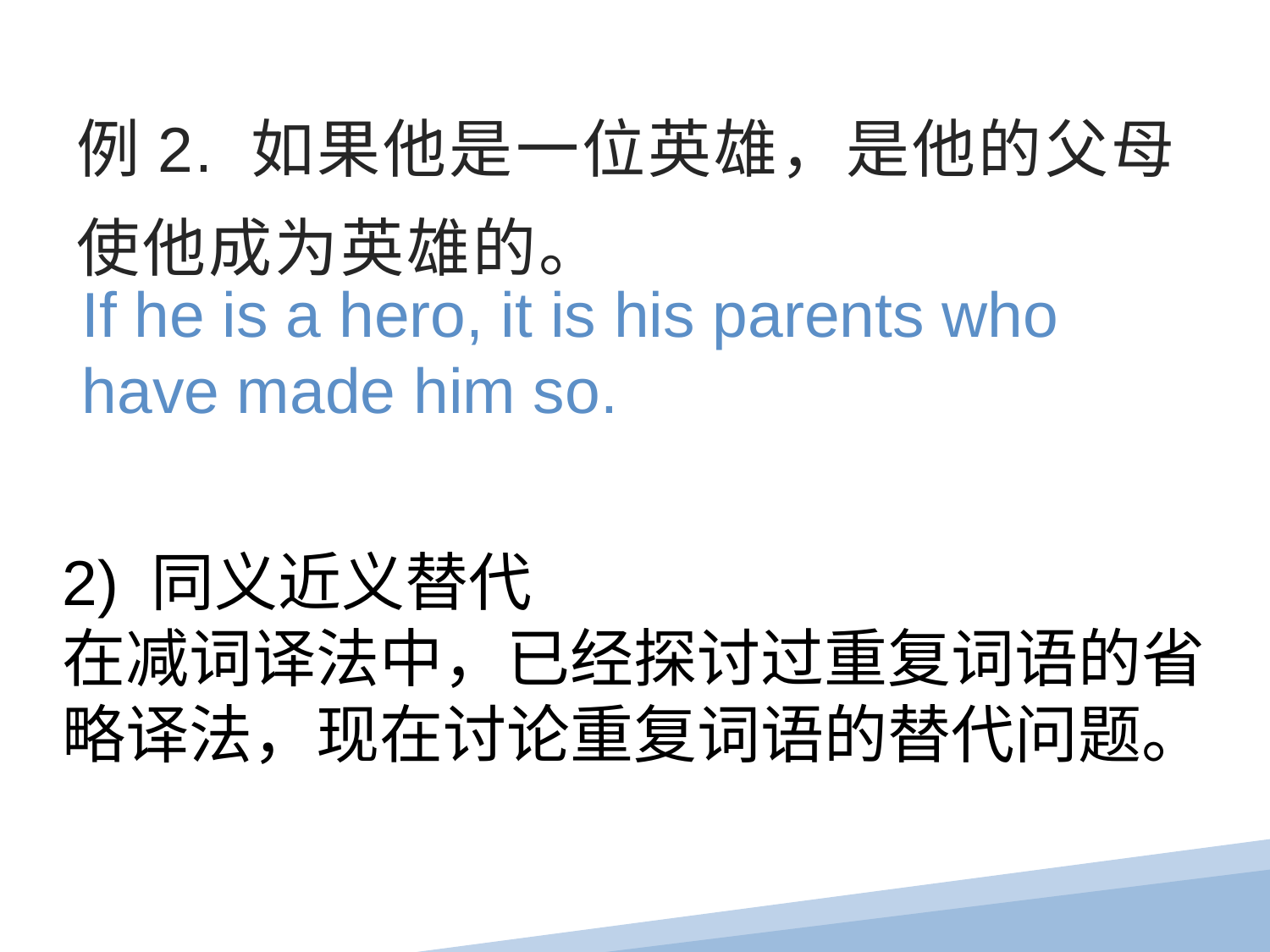

例2. 如果他是一位英雄，是他的父母使他成为英雄的。
If he is a hero, it is his parents who have made him so.
2) 同义近义替代
在减词译法中，已经探讨过重复词语的省略译法，现在讨论重复词语的替代问题。